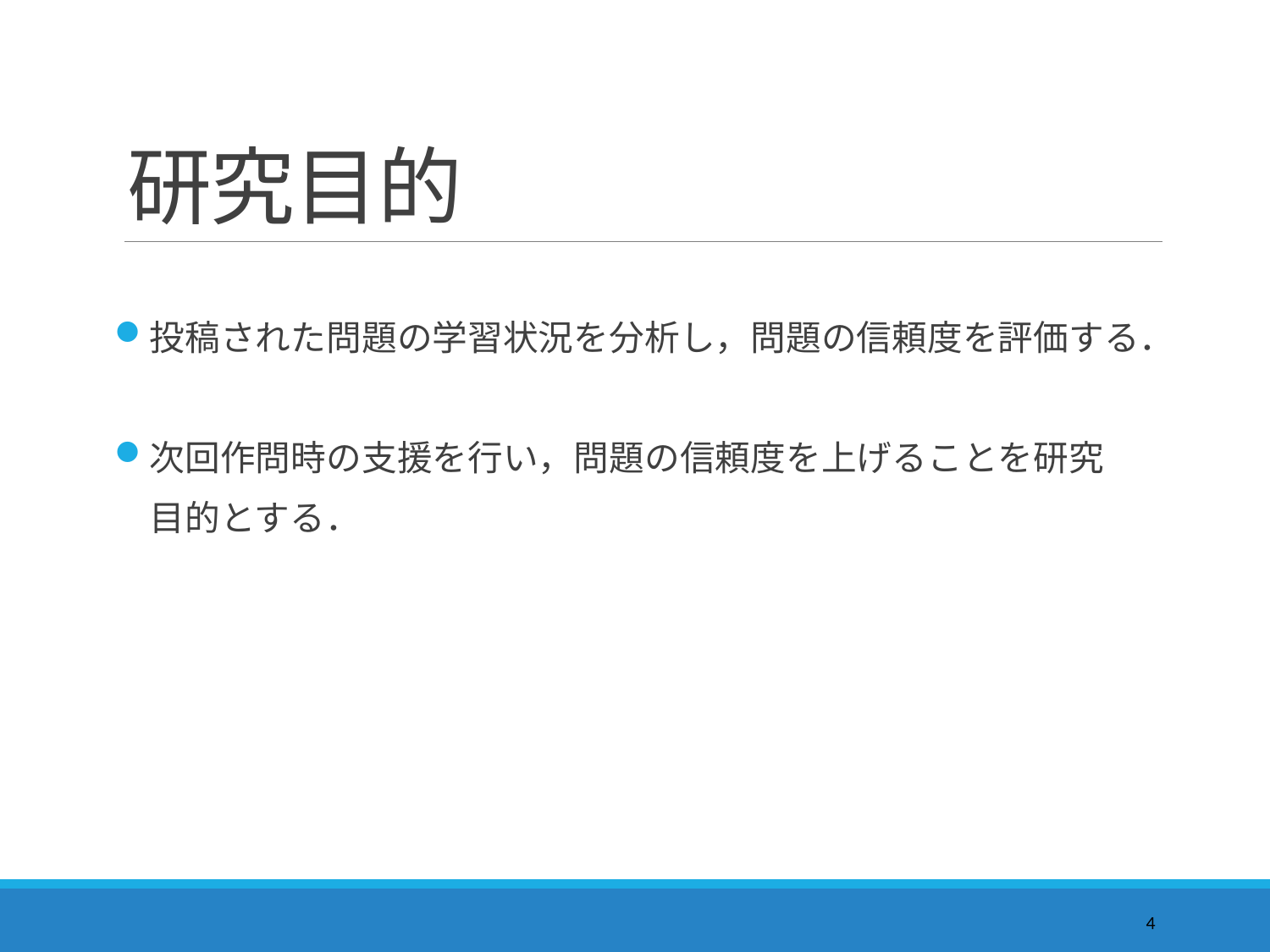

# 研究目的

投稿された問題の学習状況を分析し，問題の信頼度を評価する．

次回作問時の支援を行い，問題の信頼度を上げることを研究
　目的とする．

4